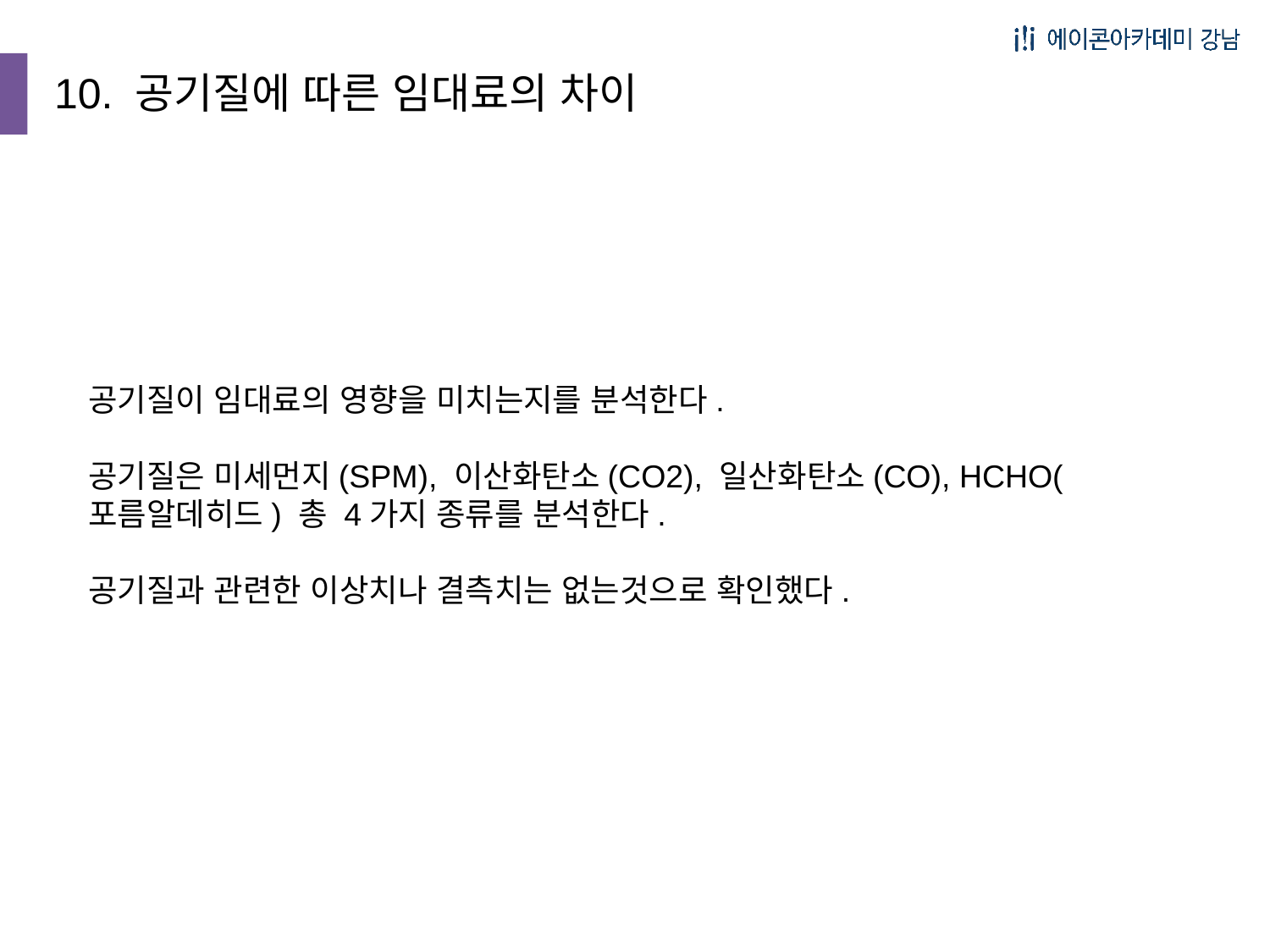

10. 공기질에 따른 임대료의 차이
공기질이 임대료의 영향을 미치는지를 분석한다.

공기질은 미세먼지(SPM), 이산화탄소(CO2), 일산화탄소(CO), HCHO(포름알데히드) 총 4가지 종류를 분석한다.

공기질과 관련한 이상치나 결측치는 없는것으로 확인했다.